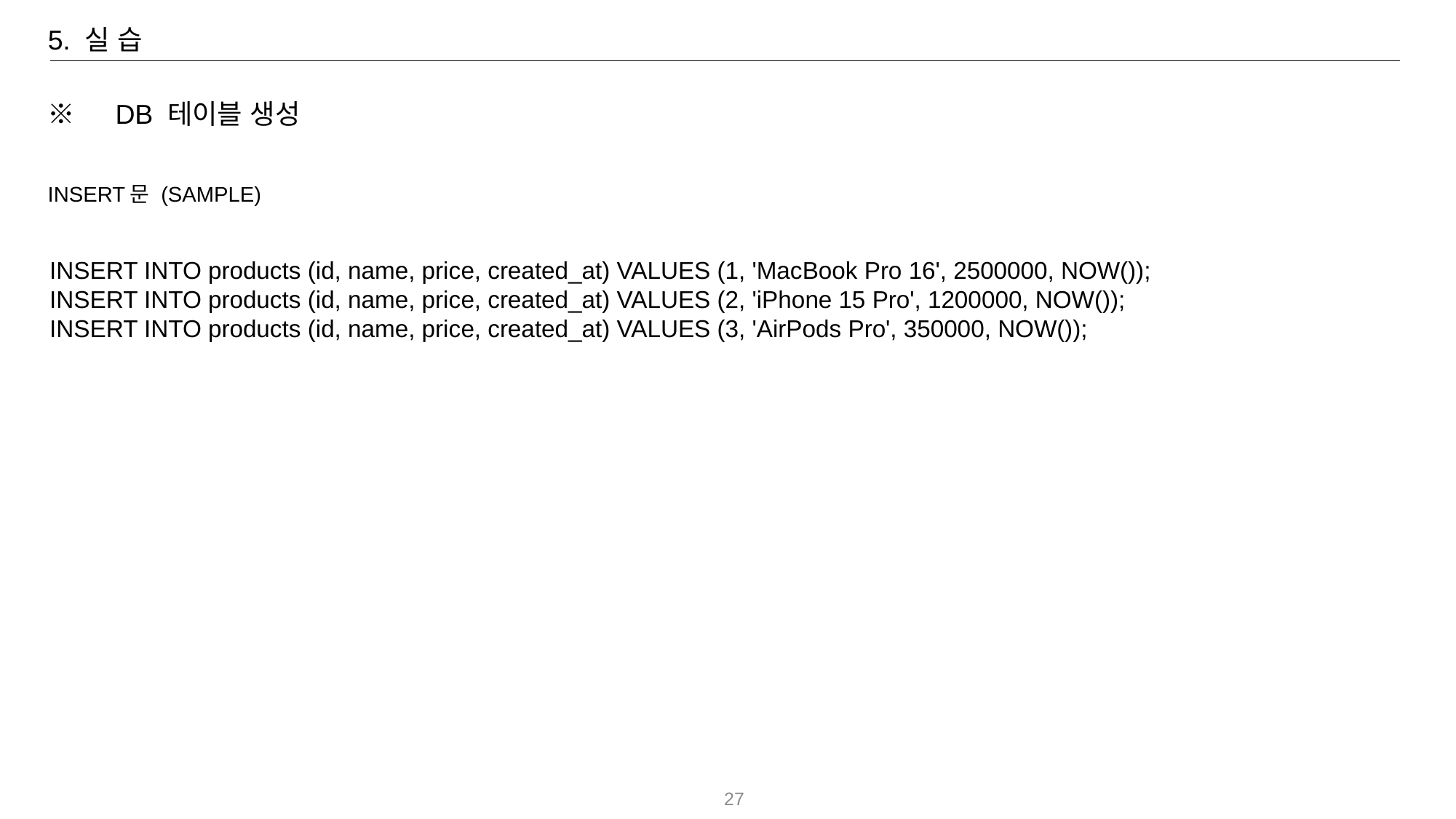

# 5. 실 습
※　DB 테이블 생성

INSERT문 (SAMPLE)
INSERT INTO products (id, name, price, created_at) VALUES (1, 'MacBook Pro 16', 2500000, NOW());
INSERT INTO products (id, name, price, created_at) VALUES (2, 'iPhone 15 Pro', 1200000, NOW());
INSERT INTO products (id, name, price, created_at) VALUES (3, 'AirPods Pro', 350000, NOW());
27